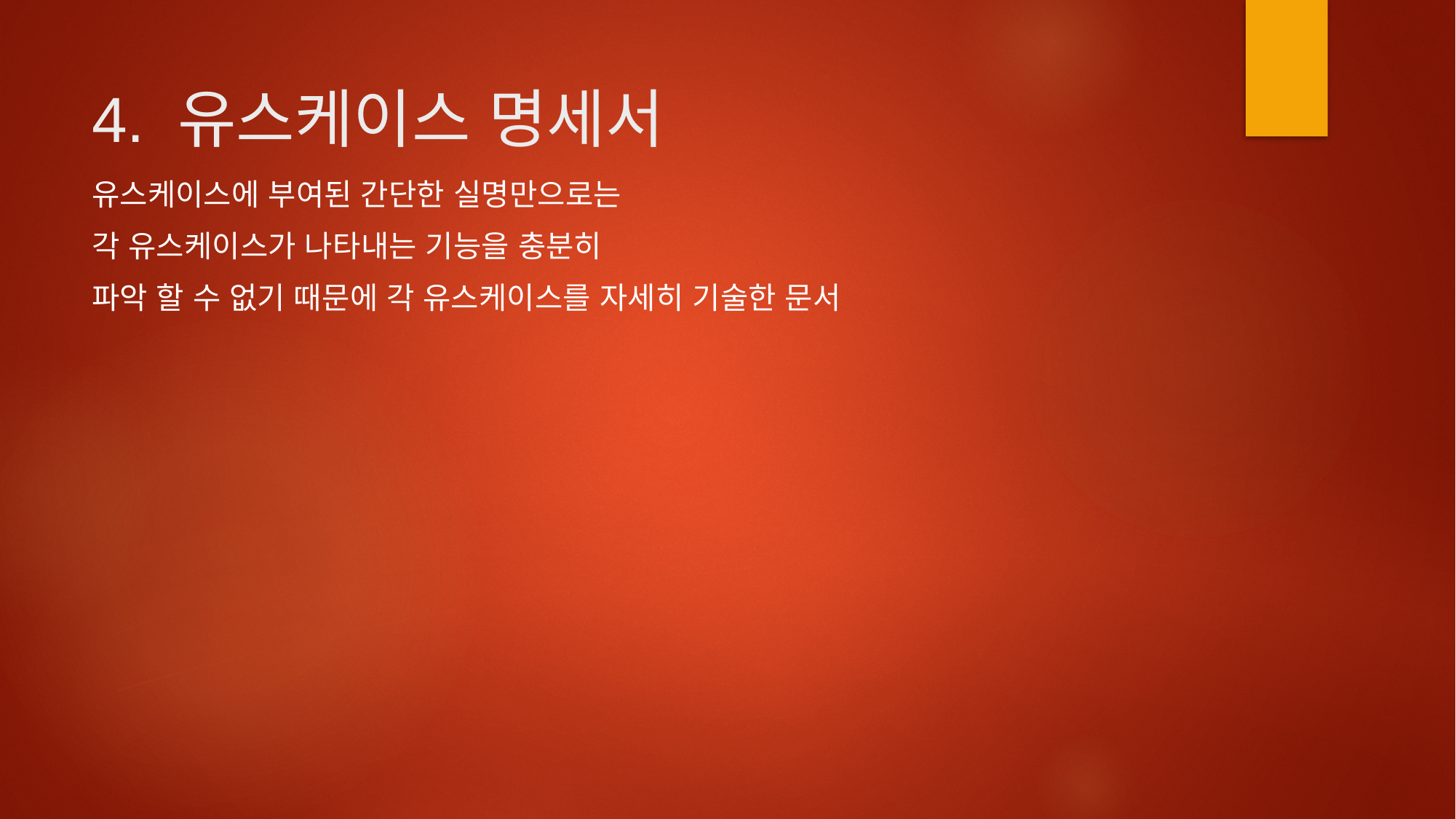

# 4. 유스케이스 명세서
유스케이스에 부여된 간단한 실명만으로는
각 유스케이스가 나타내는 기능을 충분히
파악 할 수 없기 때문에 각 유스케이스를 자세히 기술한 문서